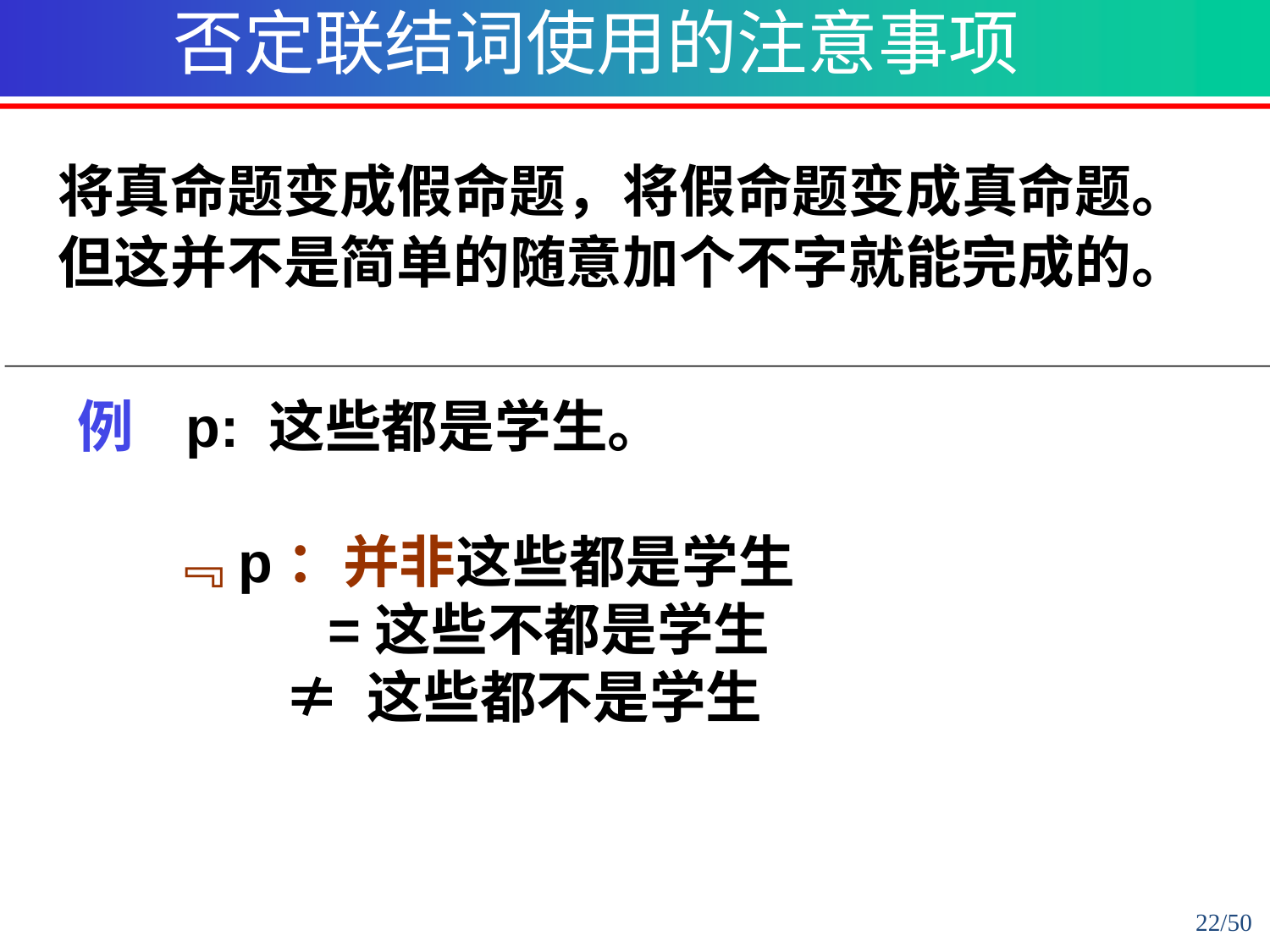

否定联结词使用的注意事项
将真命题变成假命题，将假命题变成真命题。但这并不是简单的随意加个不字就能完成的。

例   p: 这些都是学生。

      ﹃p：并非这些都是学生
                =这些不都是学生
                ≠ 这些都不是学生

22/50